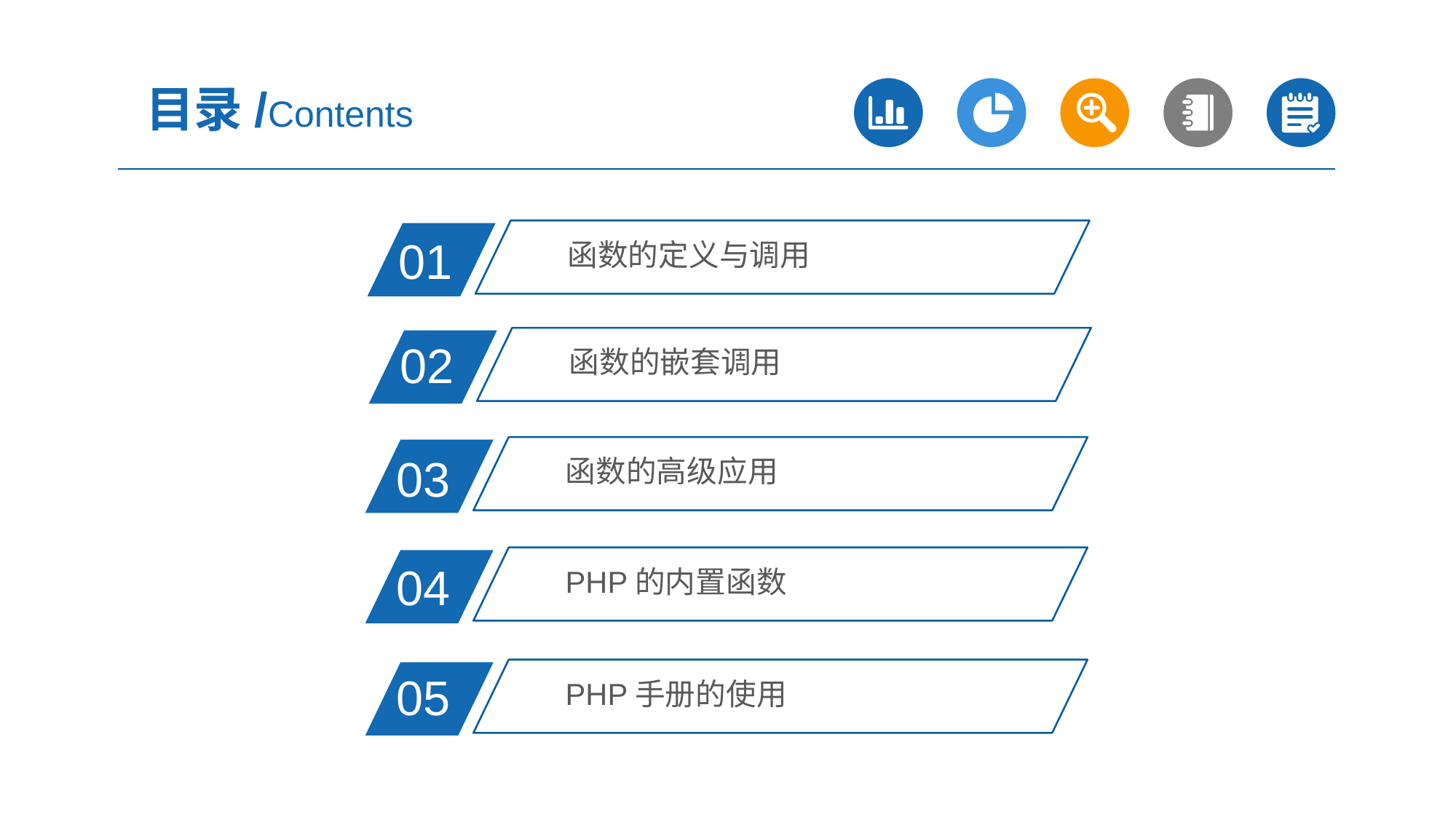

目录/Contents

函数的定义与调用

01

函数的嵌套调用
02

函数的高级应用

03

PHP的内置函数

04

PHP手册的使用
05